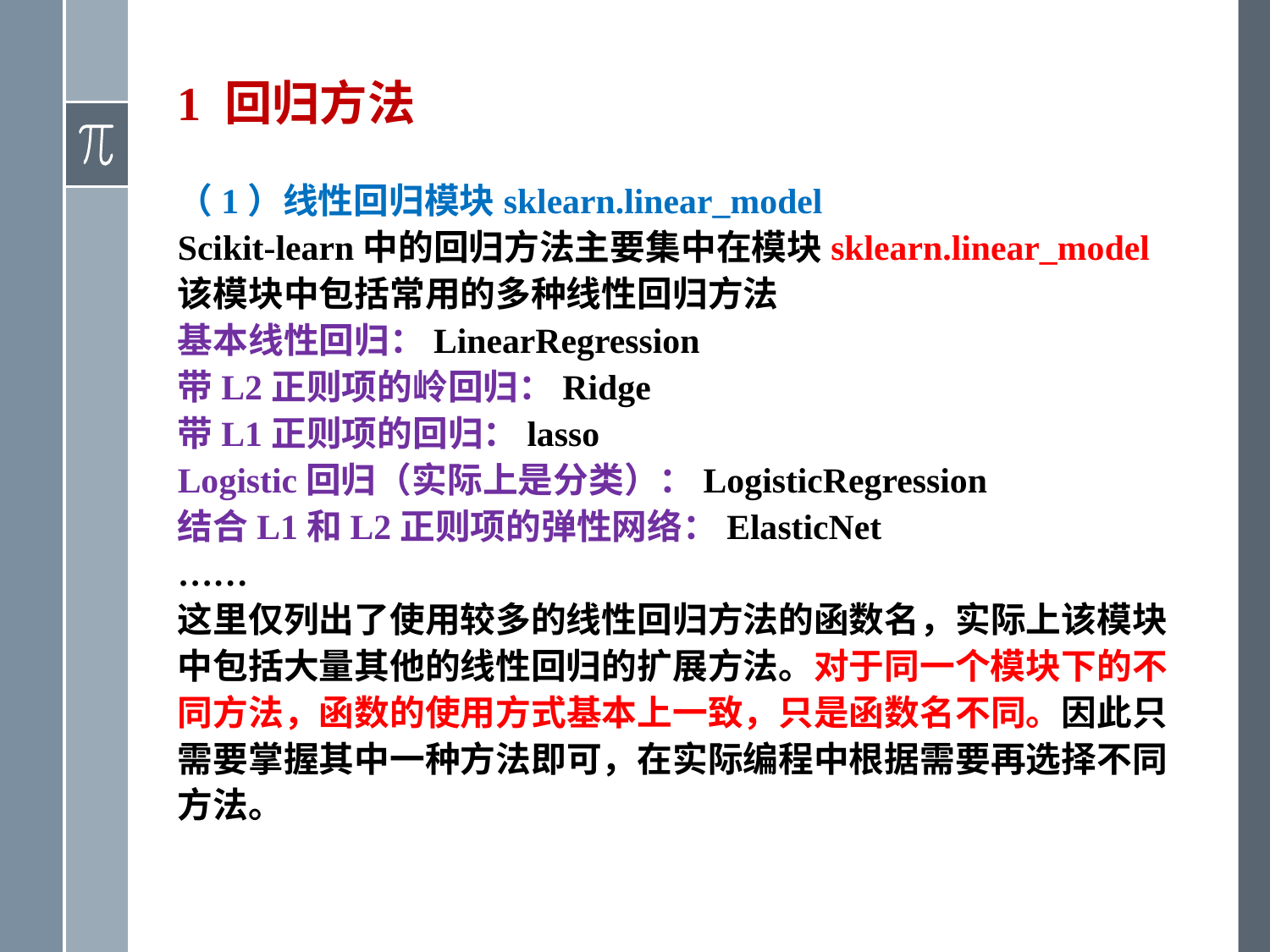

# 1 回归方法
（1）线性回归模块sklearn.linear_model
Scikit-learn中的回归方法主要集中在模块sklearn.linear_model
该模块中包括常用的多种线性回归方法
基本线性回归：LinearRegression
带L2正则项的岭回归：Ridge
带L1正则项的回归：lasso
Logistic回归（实际上是分类）：LogisticRegression
结合L1和L2正则项的弹性网络：ElasticNet
……
这里仅列出了使用较多的线性回归方法的函数名，实际上该模块中包括大量其他的线性回归的扩展方法。对于同一个模块下的不同方法，函数的使用方式基本上一致，只是函数名不同。因此只需要掌握其中一种方法即可，在实际编程中根据需要再选择不同方法。